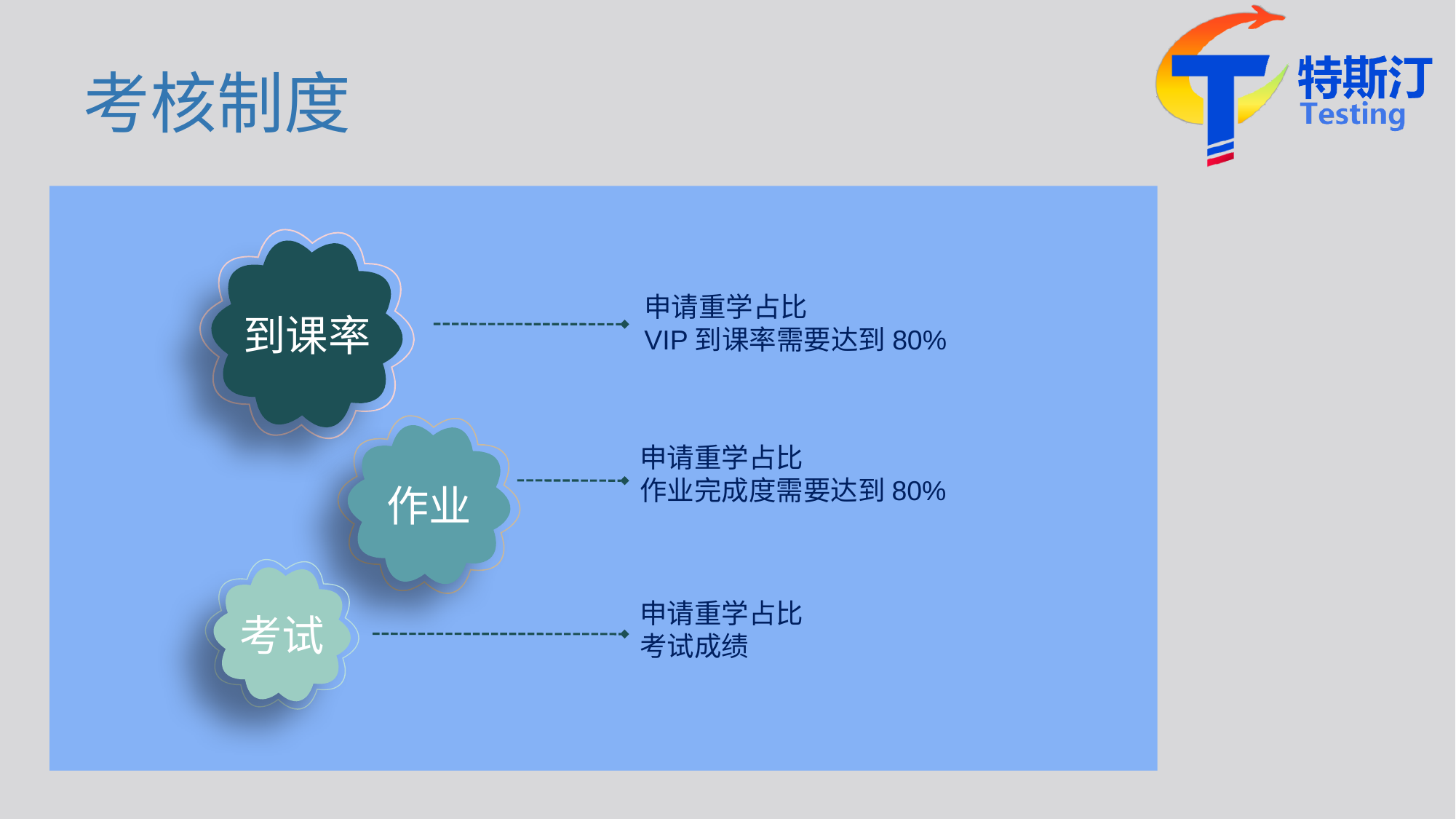

# 考核制度

到课率
申请重学占比
VIP到课率需要达到80%

作业
申请重学占比
作业完成度需要达到80%

考试
申请重学占比
考试成绩